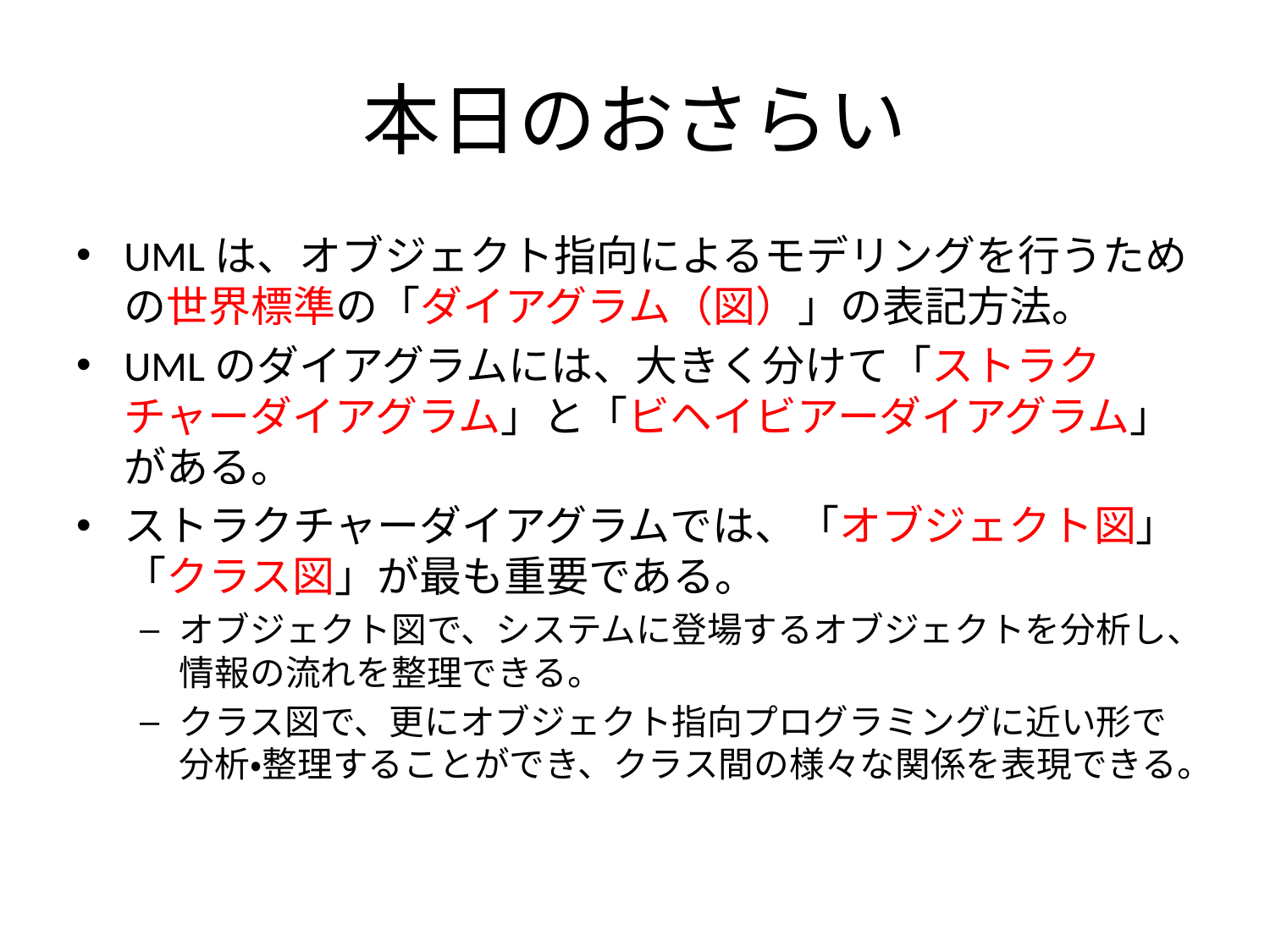

# 本日のおさらい
UMLは、オブジェクト指向によるモデリングを行うための世界標準の「ダイアグラム（図）」の表記方法。
UMLのダイアグラムには、大きく分けて「ストラクチャーダイアグラム」と「ビヘイビアーダイアグラム」がある。
ストラクチャーダイアグラムでは、「オブジェクト図」「クラス図」が最も重要である。
オブジェクト図で、システムに登場するオブジェクトを分析し、情報の流れを整理できる。
クラス図で、更にオブジェクト指向プログラミングに近い形で分析・整理することができ、クラス間の様々な関係を表現できる。